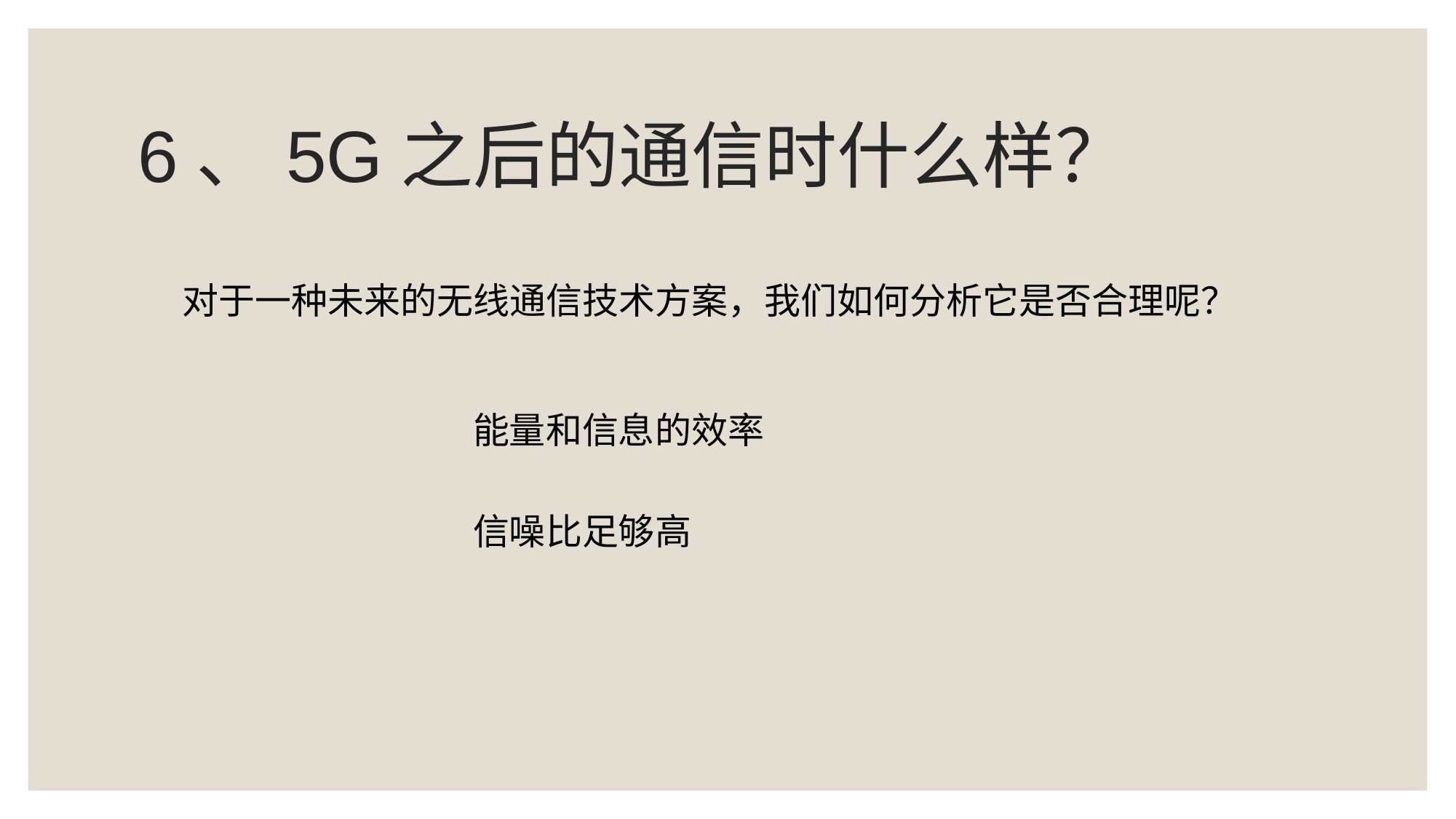

# 6、5G之后的通信时什么样？
对于一种未来的无线通信技术方案，我们如何分析它是否合理呢？
能量和信息的效率
信噪比足够高